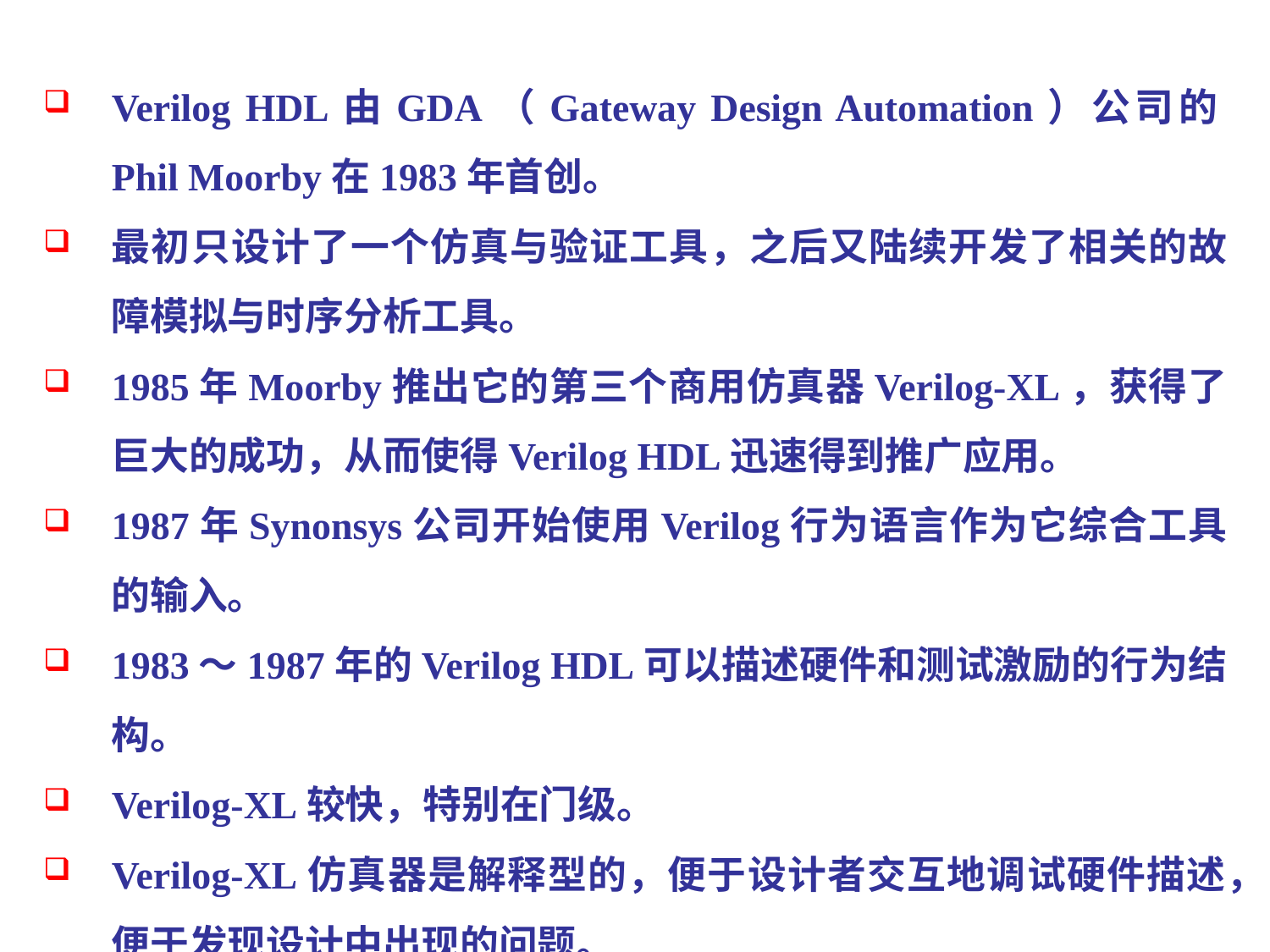

Verilog HDL由GDA（Gateway Design Automation）公司的Phil Moorby在1983年首创。
最初只设计了一个仿真与验证工具，之后又陆续开发了相关的故障模拟与时序分析工具。
1985年Moorby推出它的第三个商用仿真器Verilog-XL，获得了巨大的成功，从而使得Verilog HDL迅速得到推广应用。
1987年Synonsys公司开始使用Verilog行为语言作为它综合工具的输入。
1983～1987年的Verilog HDL可以描述硬件和测试激励的行为结构。
Verilog-XL较快，特别在门级。
Verilog-XL仿真器是解释型的，便于设计者交互地调试硬件描述，便于发现设计中出现的问题。
23